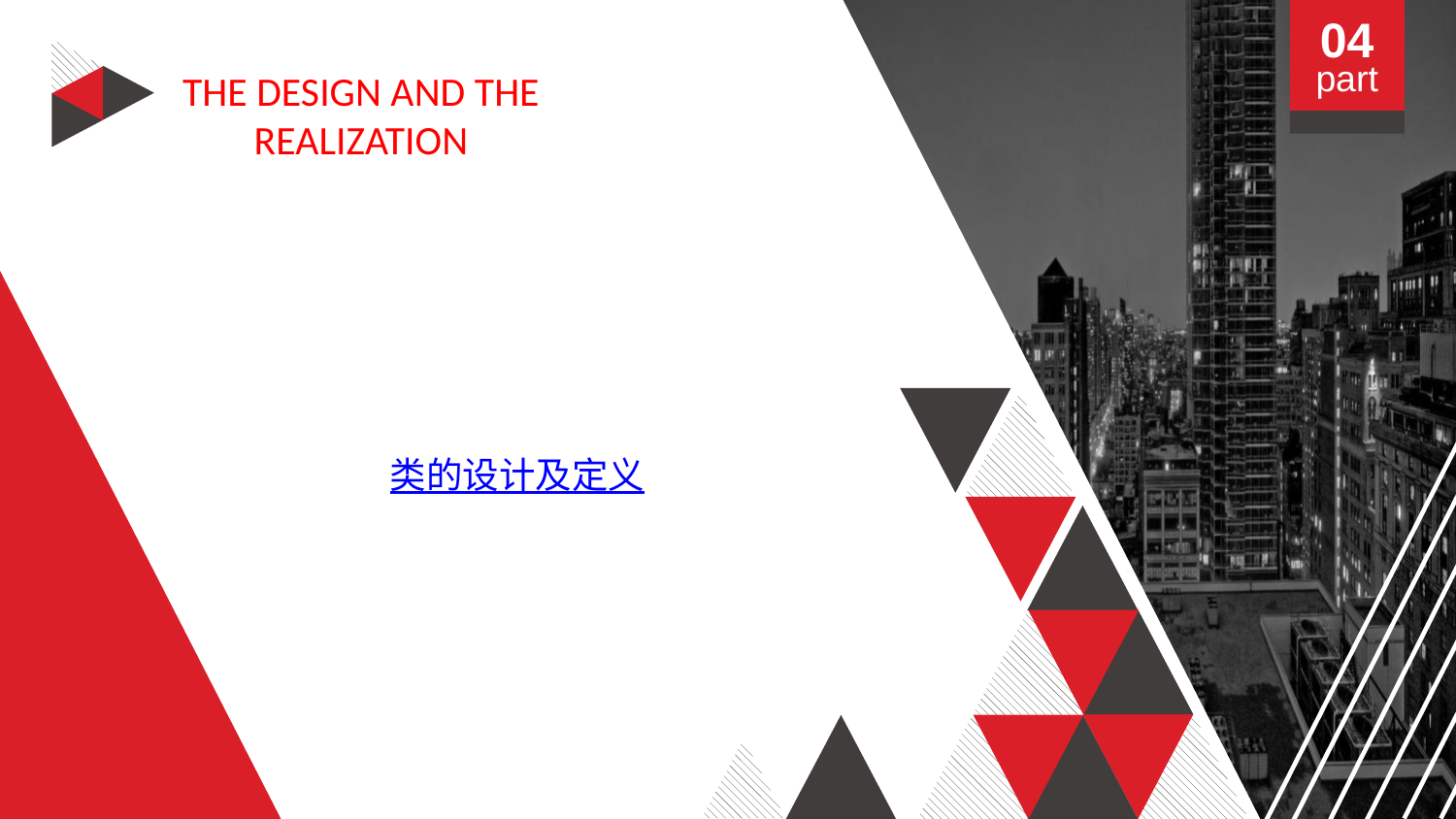

04
part

THE DESIGN AND THE REALIZATION

类的设计及定义